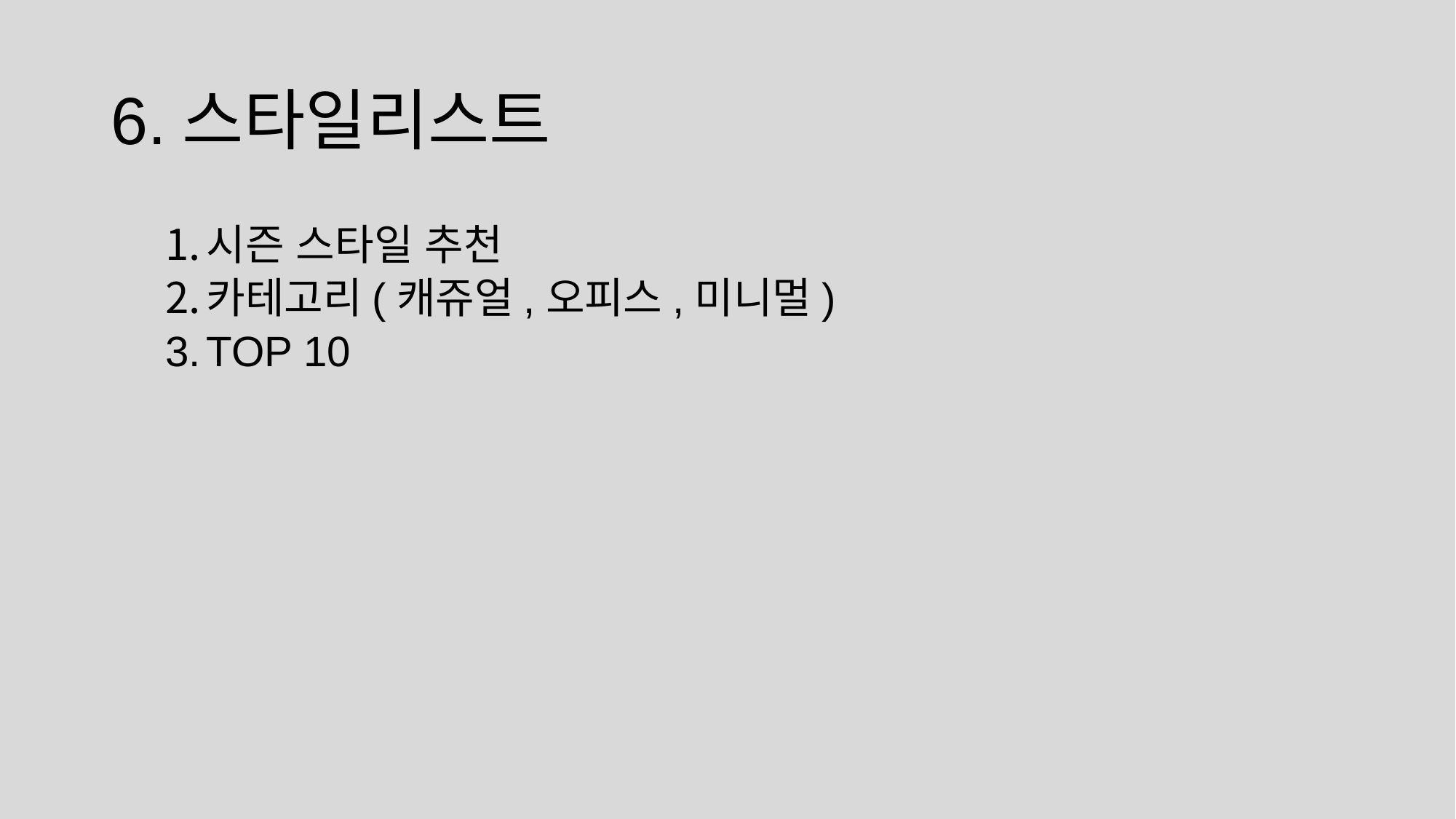

# 6.스타일리스트
시즌 스타일 추천
카테고리(캐쥬얼,오피스,미니멀)
TOP 10